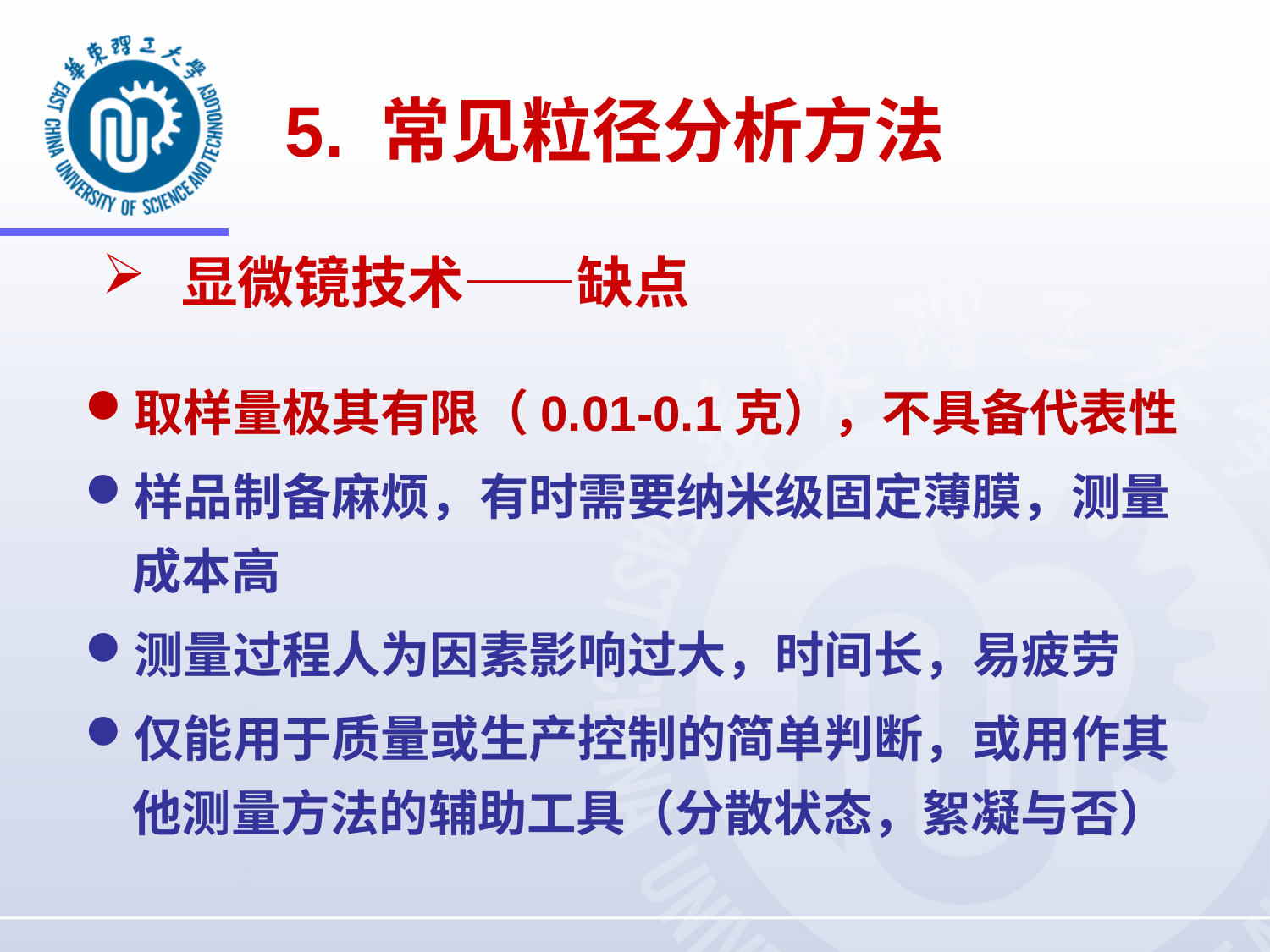

5. 常见粒径分析方法
显微镜技术——缺点
取样量极其有限（0.01-0.1克），不具备代表性
样品制备麻烦，有时需要纳米级固定薄膜，测量成本高
测量过程人为因素影响过大，时间长，易疲劳
仅能用于质量或生产控制的简单判断，或用作其他测量方法的辅助工具（分散状态，絮凝与否）